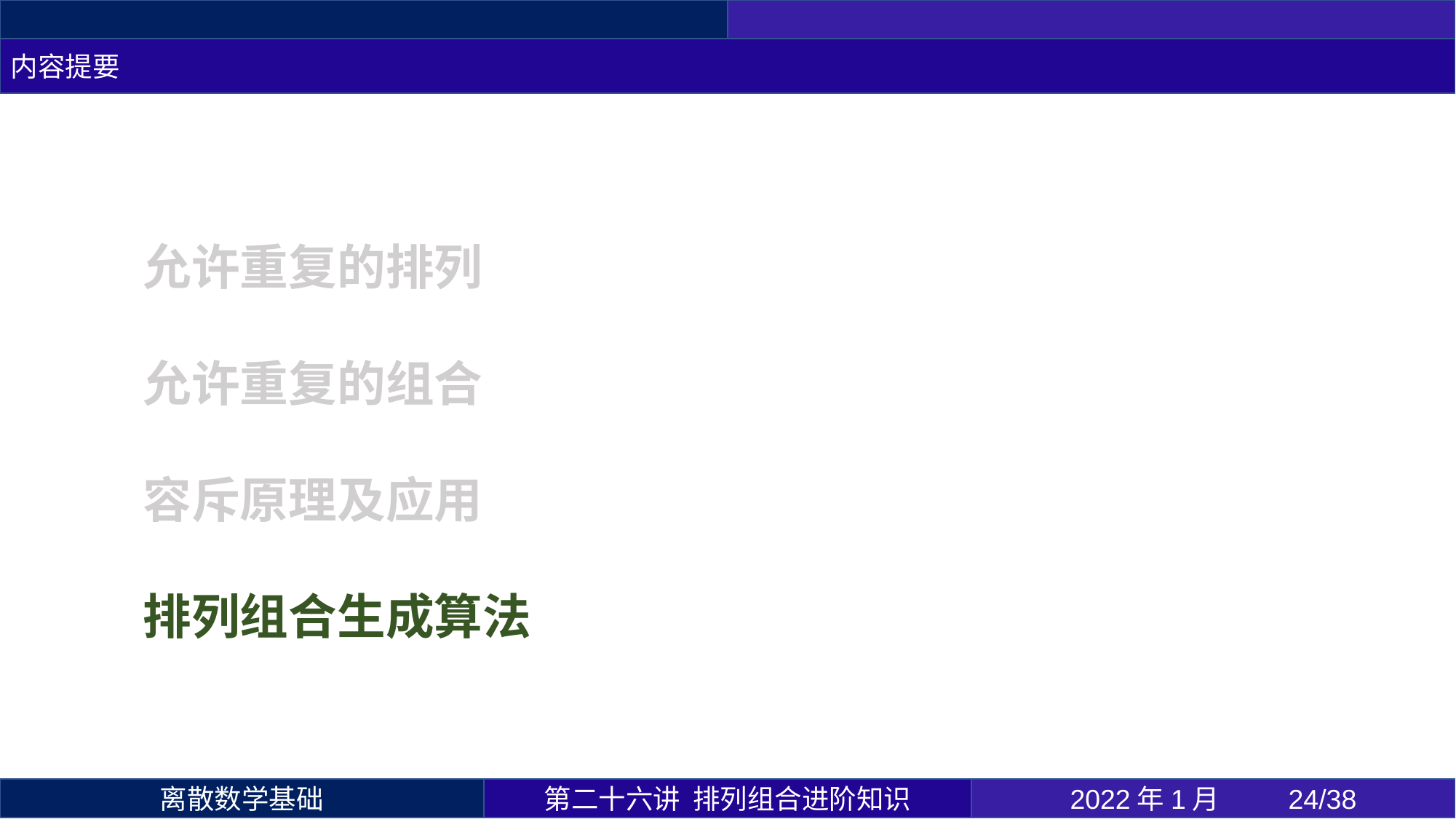

内容提要
允许重复的排列
允许重复的组合
容斥原理及应用
排列组合生成算法
第二十六讲  排列组合进阶知识
2022年1月 	24/38
离散数学基础